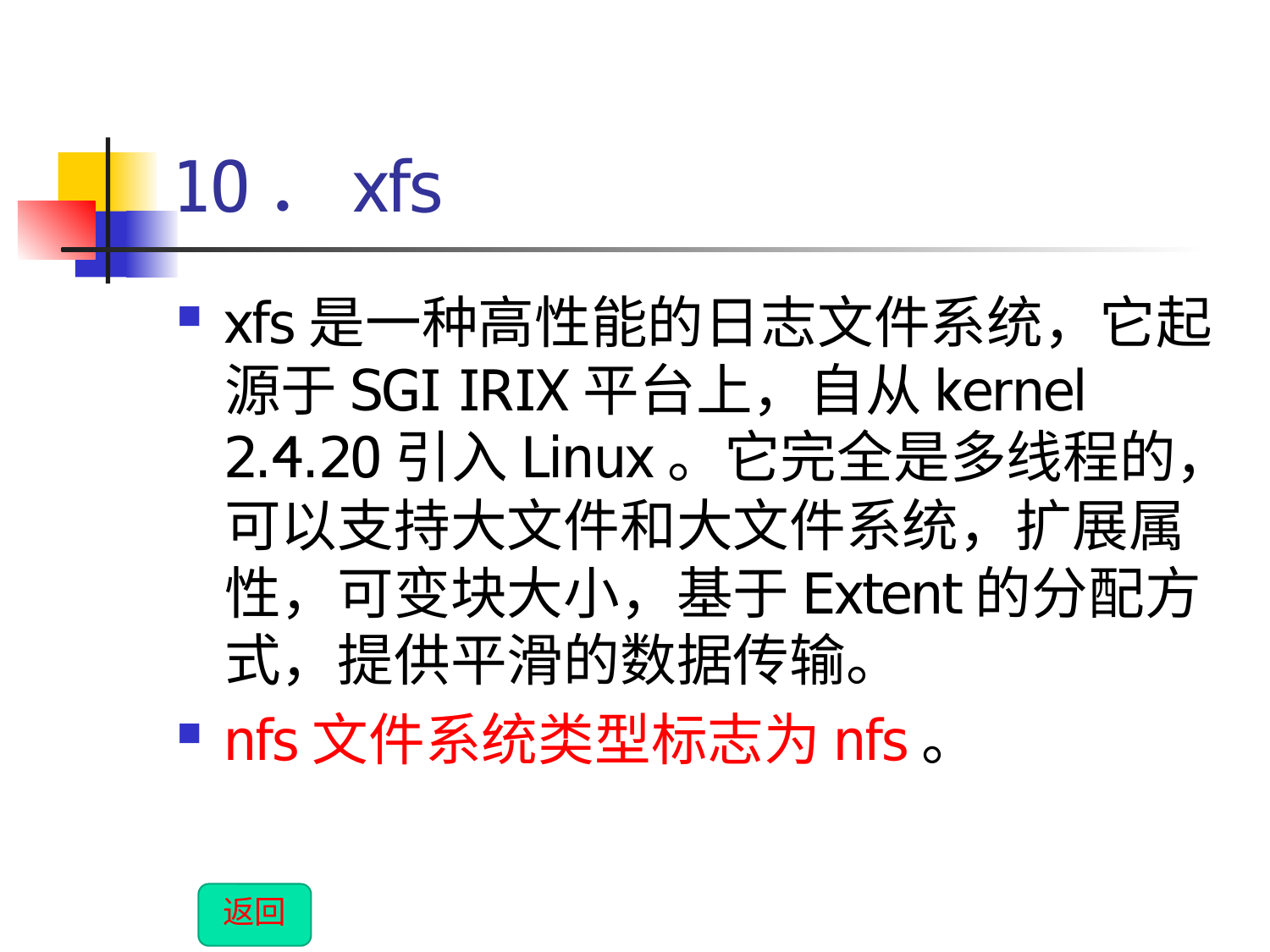

# 10．xfs
xfs是一种高性能的日志文件系统，它起源于SGI IRIX平台上，自从kernel 2.4.20引入Linux。它完全是多线程的，可以支持大文件和大文件系统，扩展属性，可变块大小，基于Extent的分配方式，提供平滑的数据传输。
nfs文件系统类型标志为nfs。
返回